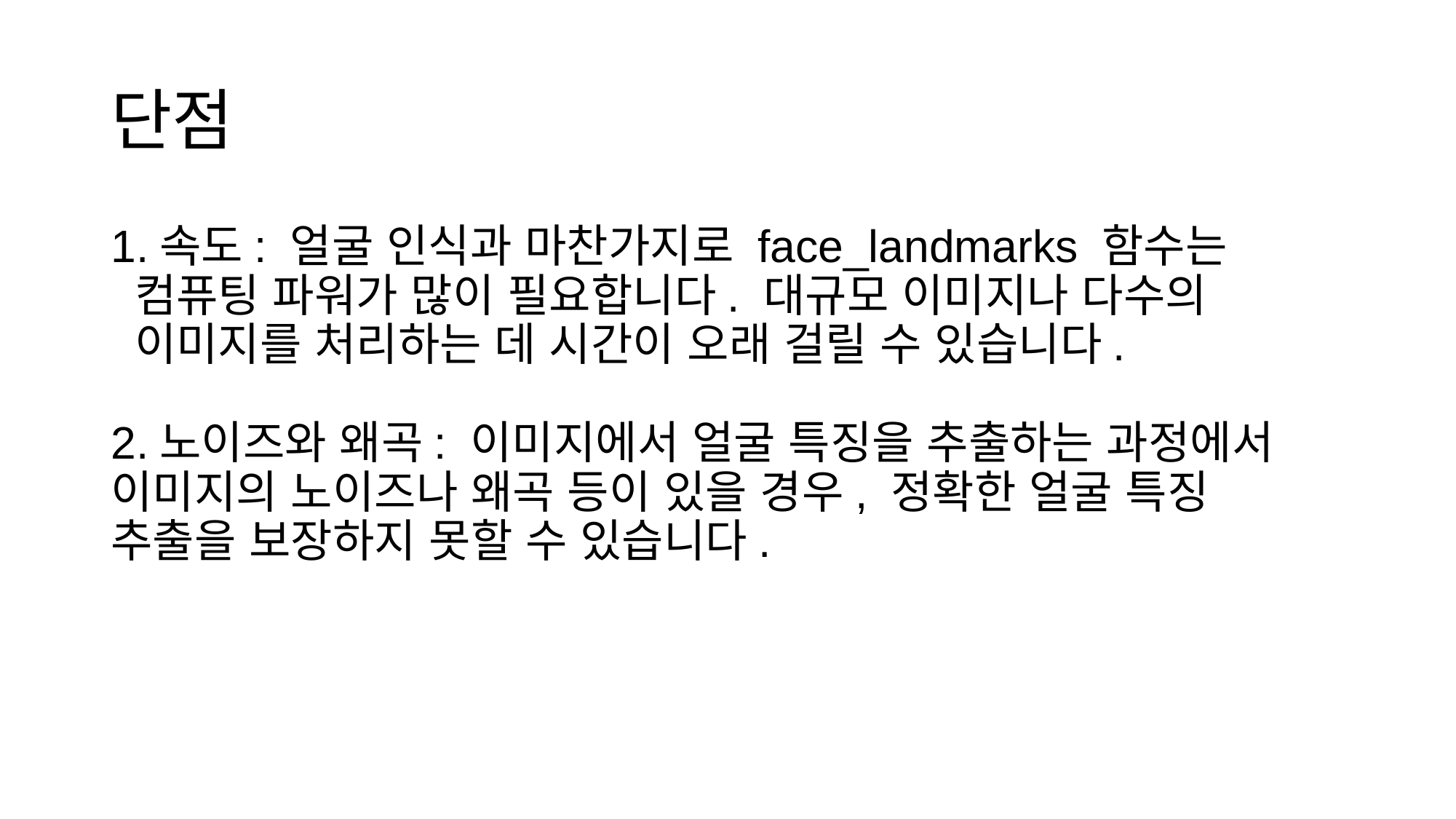

# 단점
1.속도: 얼굴 인식과 마찬가지로 face_landmarks 함수는
 컴퓨팅 파워가 많이 필요합니다. 대규모 이미지나 다수의
 이미지를 처리하는 데 시간이 오래 걸릴 수 있습니다.

2.노이즈와 왜곡: 이미지에서 얼굴 특징을 추출하는 과정에서 이미지의 노이즈나 왜곡 등이 있을 경우, 정확한 얼굴 특징 추출을 보장하지 못할 수 있습니다.